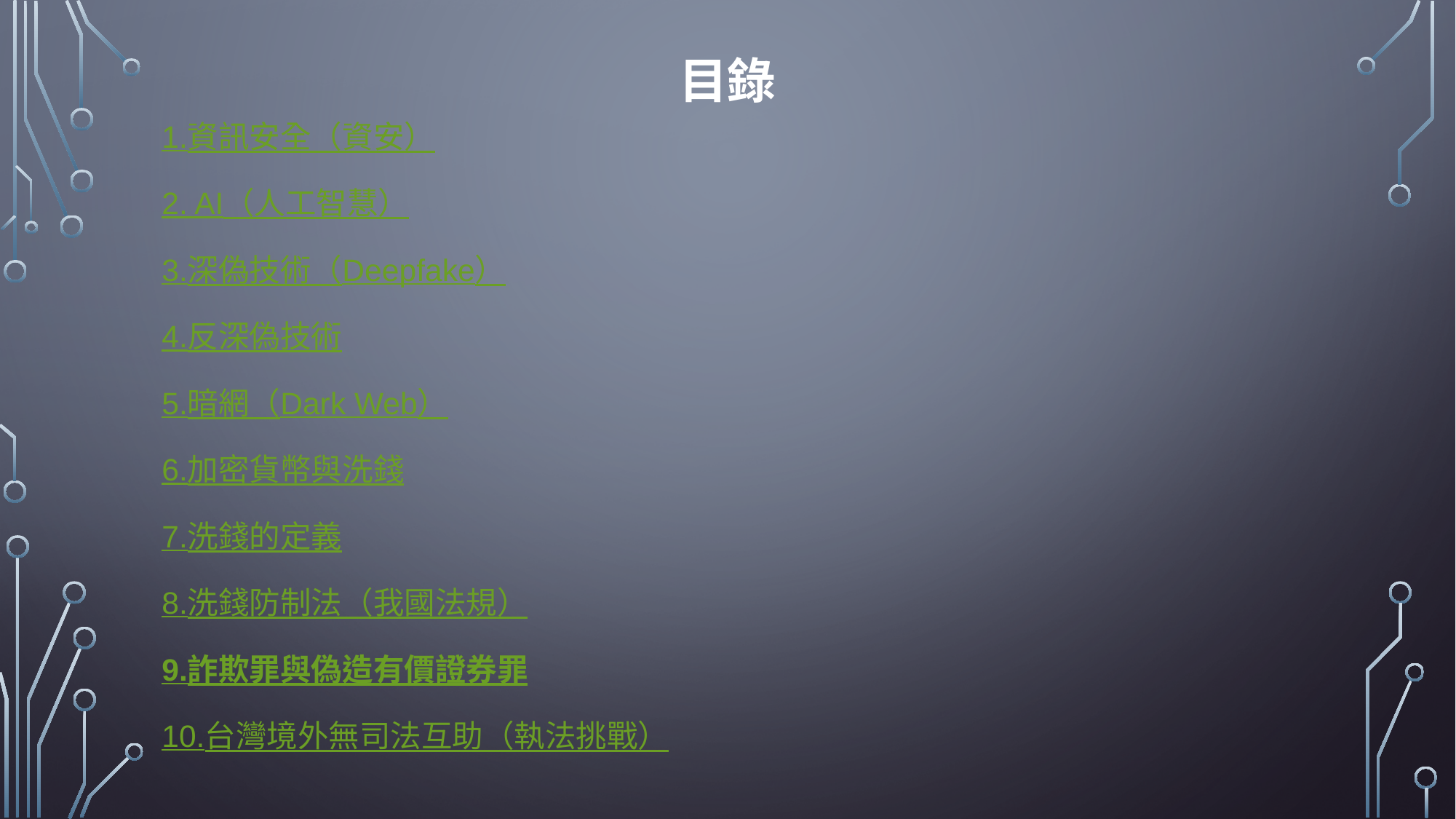

# 目錄
1.資訊安全（資安）
2. AI（人工智慧）
3.深偽技術（Deepfake）
4.反深偽技術
5.暗網（Dark Web）
6.加密貨幣與洗錢
7.洗錢的定義
8.洗錢防制法（我國法規）
9.詐欺罪與偽造有價證券罪
10.台灣境外無司法互助（執法挑戰）